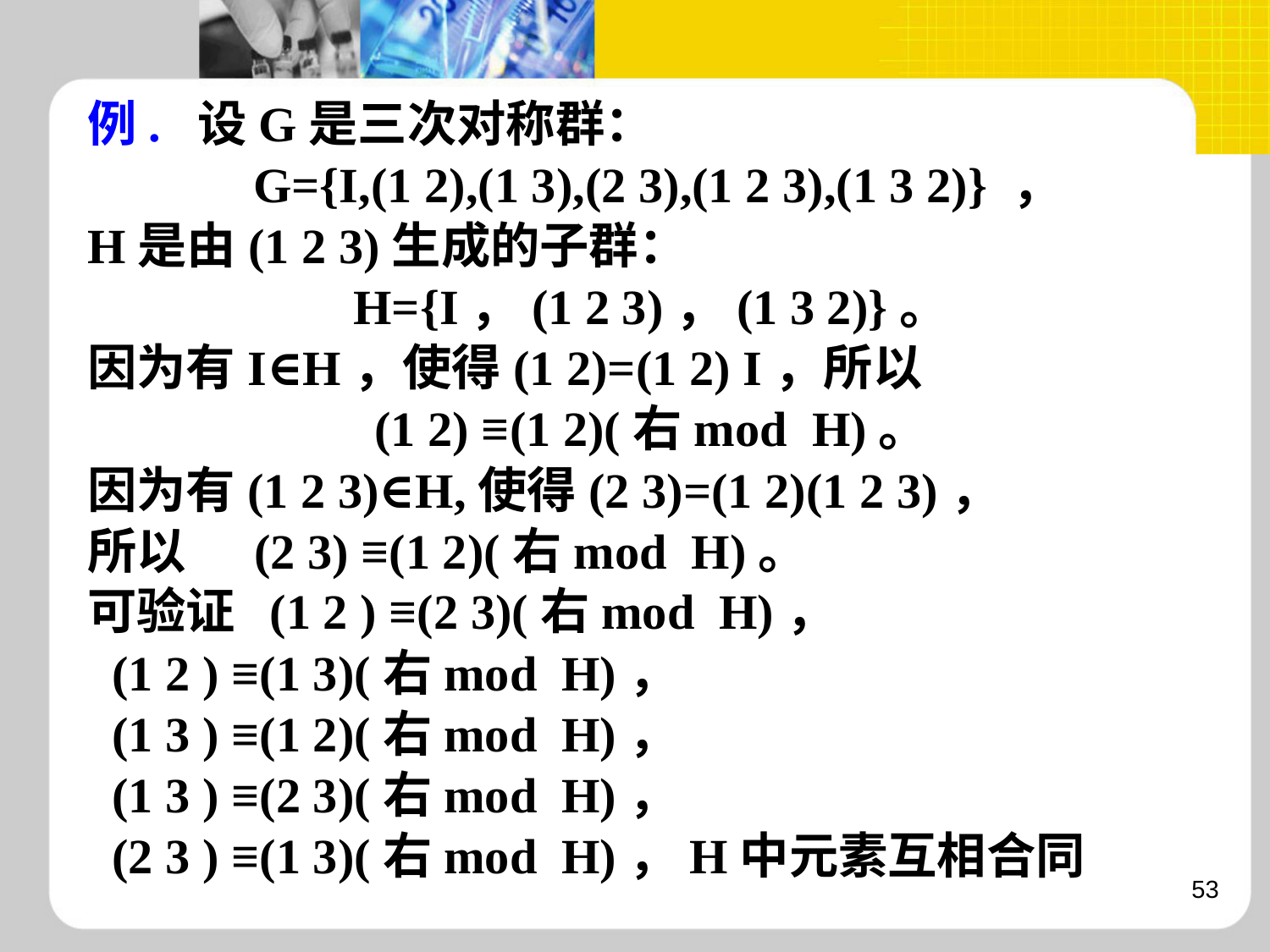

例.  设G是三次对称群：
 G={I,(1 2),(1 3),(2 3),(1 2 3),(1 3 2)} ，
H是由(1 2 3)生成的子群：
H={I，(1 2 3)，(1 3 2)}。
因为有I∈H，使得(1 2)=(1 2) I，所以
(1 2) ≡(1 2)(右mod  H)。
因为有(1 2 3)∈H,使得(2 3)=(1 2)(1 2 3)，
所以     (2 3) ≡(1 2)(右mod  H)。
可验证  (1 2 ) ≡(2 3)(右mod  H)，
  (1 2 ) ≡(1 3)(右mod  H)，
  (1 3 ) ≡(1 2)(右mod  H)，
  (1 3 ) ≡(2 3)(右mod  H)，
  (2 3 ) ≡(1 3)(右mod  H)，H中元素互相合同

53